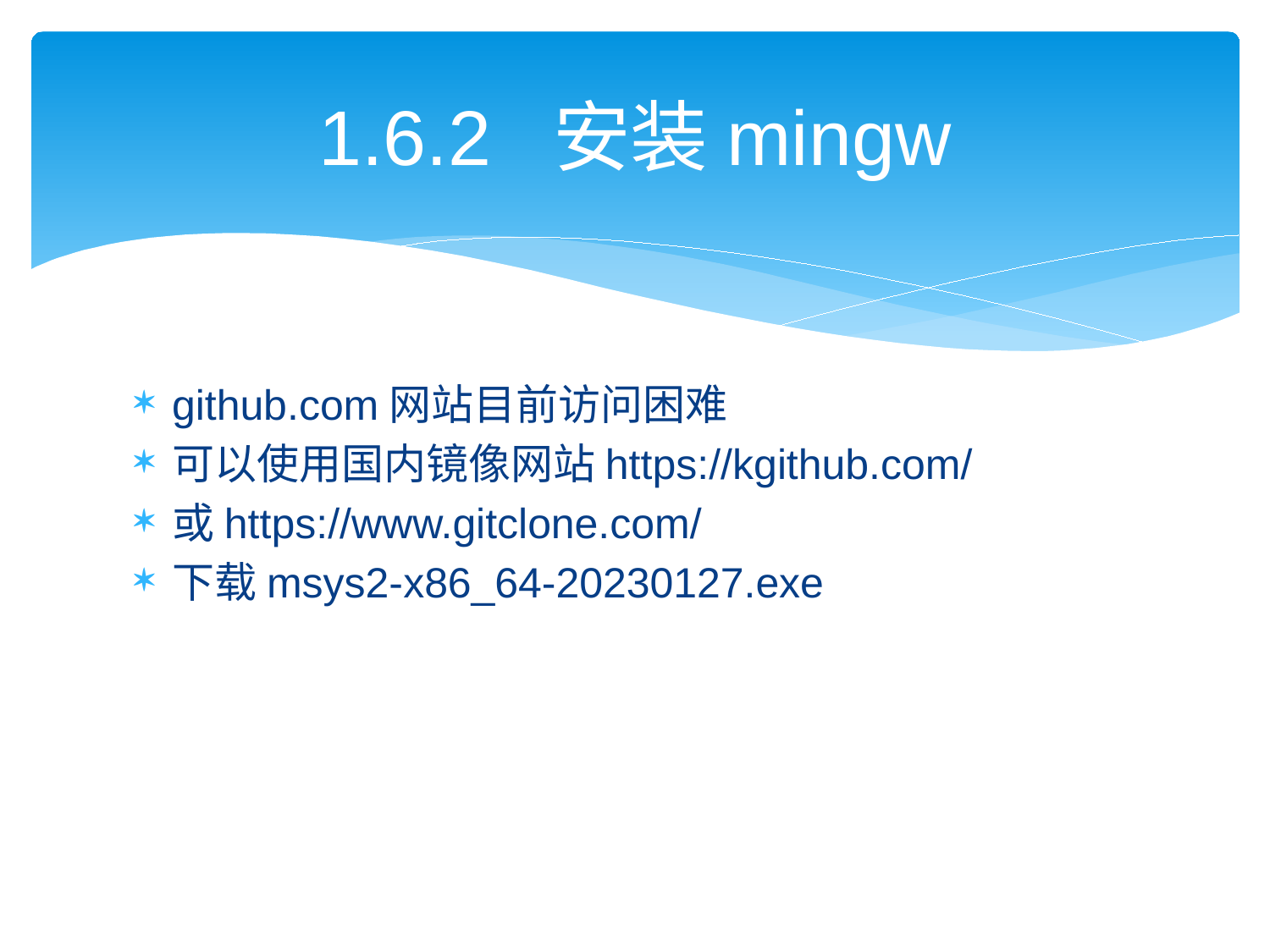

# 1.6.2  安装mingw
github.com网站目前访问困难
可以使用国内镜像网站https://kgithub.com/
或https://www.gitclone.com/
下载msys2-x86_64-20230127.exe